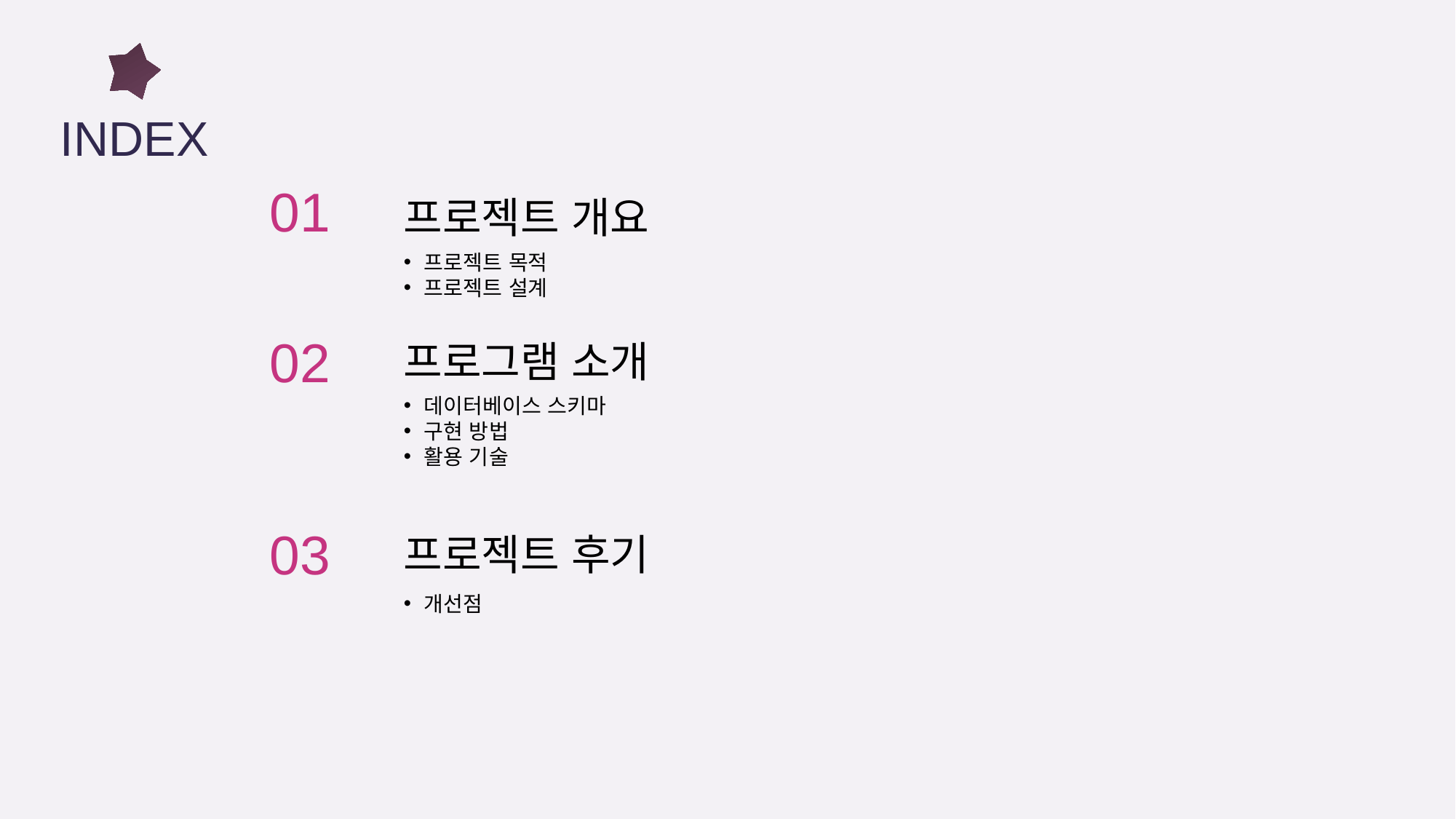

INDEX
01
프로젝트 개요
프로젝트 목적
프로젝트 설계
02
프로그램 소개
데이터베이스 스키마
구현 방법
활용 기술
03
프로젝트 후기
개선점